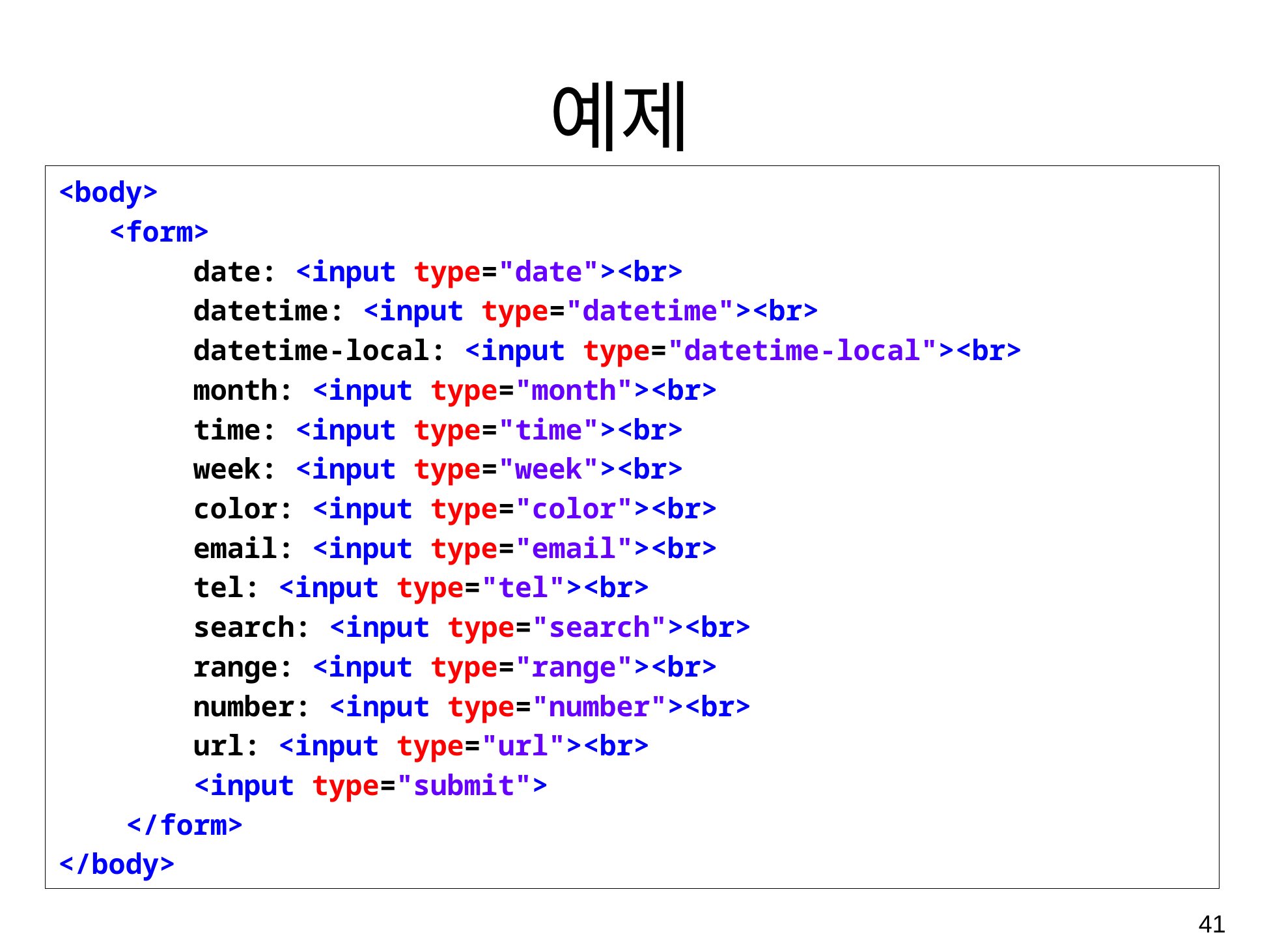

# 예제
<body>
   <form>
        date: <input type="date"><br>
        datetime: <input type="datetime"><br>
        datetime-local: <input type="datetime-local"><br>
        month: <input type="month"><br>
        time: <input type="time"><br>
        week: <input type="week"><br>
        color: <input type="color"><br>
        email: <input type="email"><br>
        tel: <input type="tel"><br>
        search: <input type="search"><br>
        range: <input type="range"><br>
        number: <input type="number"><br>
        url: <input type="url"><br>
        <input type="submit">
    </form>
</body>
41